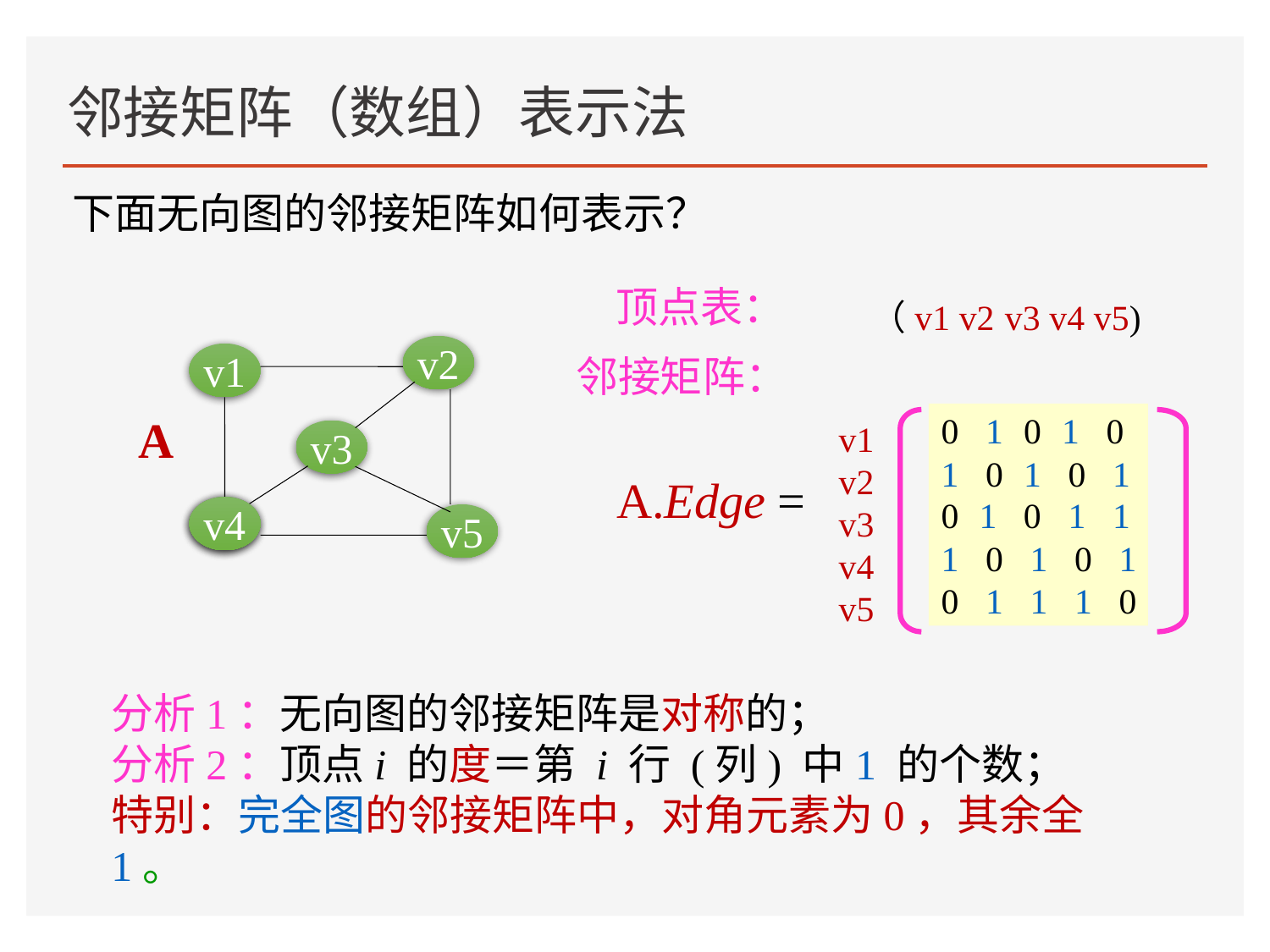

# 邻接矩阵（数组）表示法
下面无向图的邻接矩阵如何表示？

顶点表：
（v1 v2  v3 v4 v5)
v2
v1

v3

v4
v4
v5

A
邻接矩阵：
v1
v2
v3
v4
v5
0   1    0    1   0
1   0    1   0   1
0    1   0   1   1
1   0   1   0   1
0   1   1   1   0

A.Edge =
分析1：无向图的邻接矩阵是对称的；
分析2：顶点i 的度＝第 i 行 (列) 中1 的个数；
特别：完全图的邻接矩阵中，对角元素为0，其余全1。